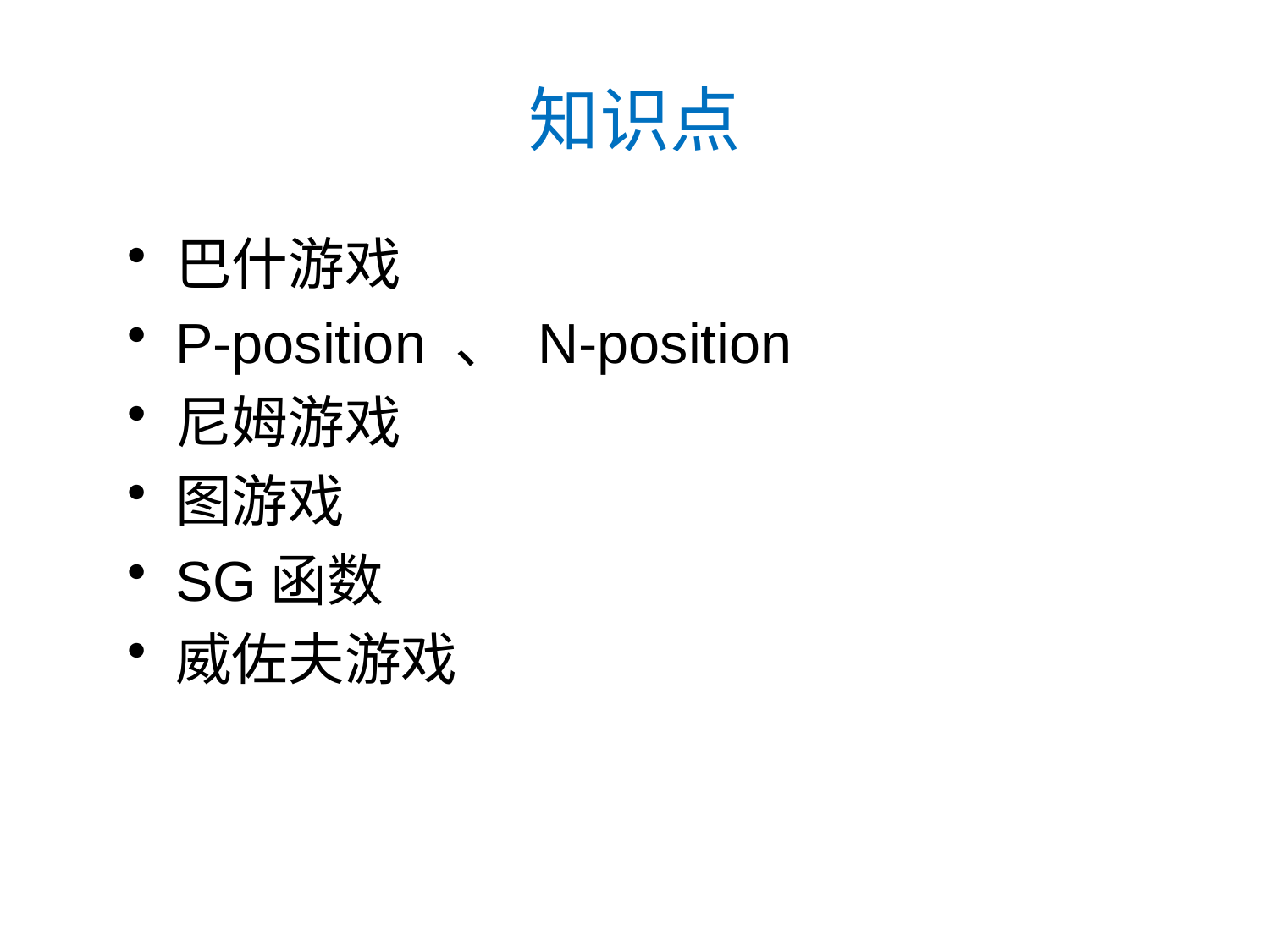

# 知识点
巴什游戏
P-position 、 N-position
尼姆游戏
图游戏
SG函数
威佐夫游戏